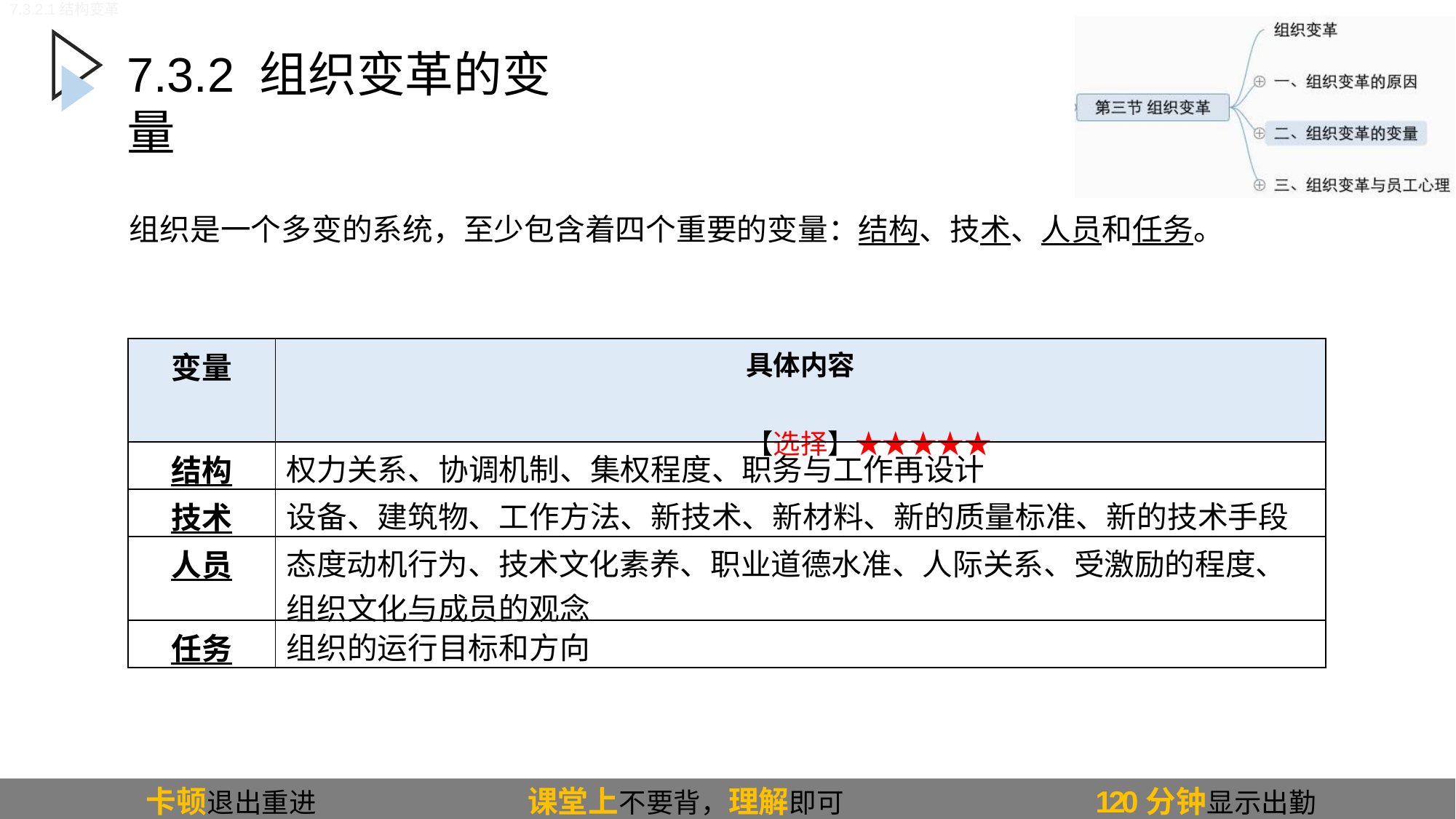

7.3.2.1结构变革

# 7.3.2 组织变革的变量
组织是一个多变的系统，至少包含着四个重要的变量：结构、技术、人员和任务。
| 变量 | 具体内容 【选择】★★★★★ |
| --- | --- |
| 结构 | 权力关系、协调机制、集权程度、职务与工作再设计 |
| 技术 | 设备、建筑物、工作方法、新技术、新材料、新的质量标准、新的技术手段 |
| 人员 | 态度动机行为、技术文化素养、职业道德水准、人际关系、受激励的程度、 组织文化与成员的观念 |
| 任务 | 组织的运行目标和方向 |
卡顿退出重进
课堂上不要背，理解即可
120分钟显示出勤